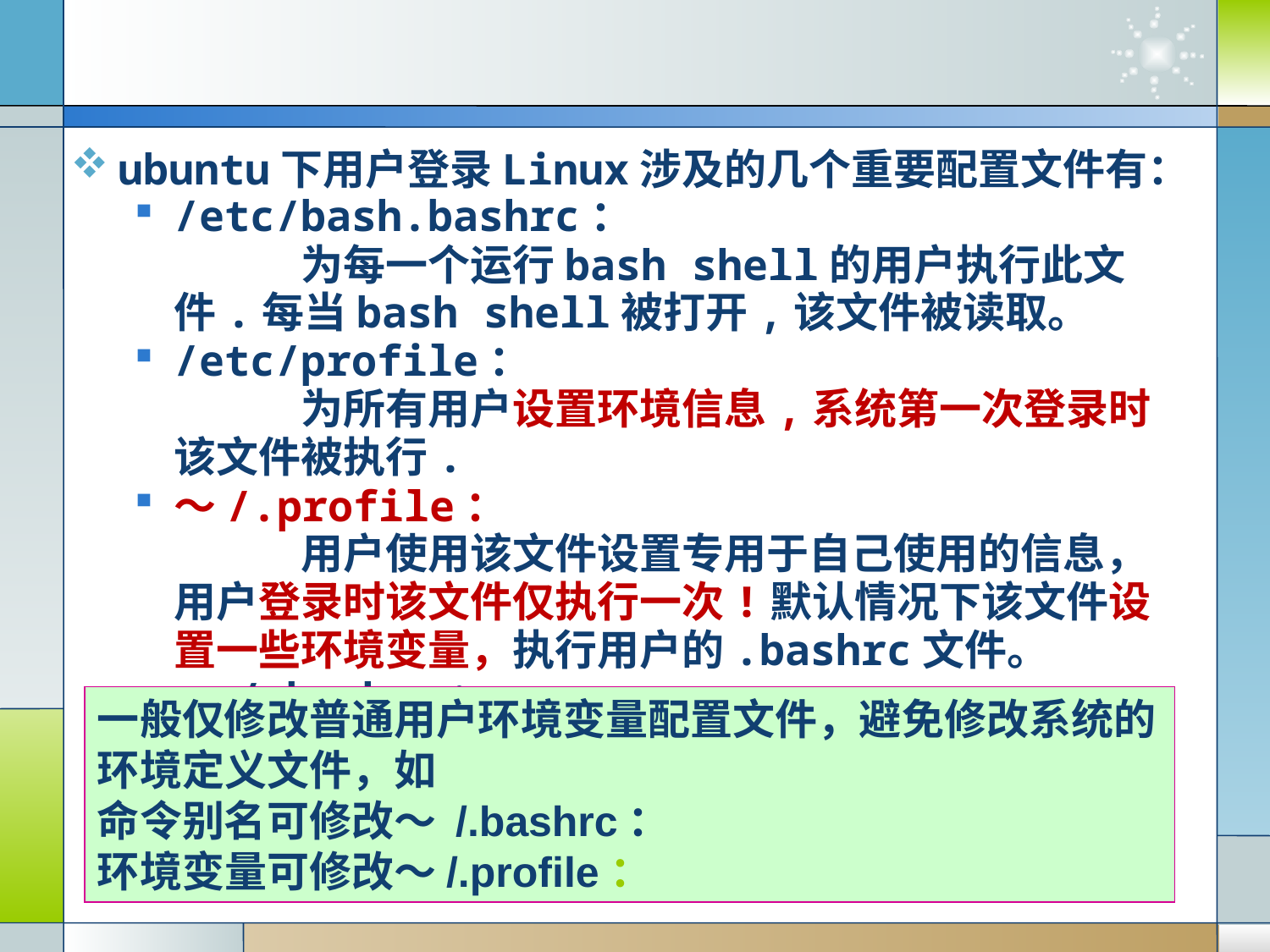

ubuntu下用户登录Linux涉及的几个重要配置文件有：
/etc/bash.bashrc：
		为每一个运行bash shell的用户执行此文件.每当bash shell被打开,该文件被读取。
/etc/profile：
		为所有用户设置环境信息,系统第一次登录时该文件被执行.
～/.profile：
		用户使用该文件设置专用于自己使用的信息，用户登录时该文件仅执行一次!默认情况下该文件设置一些环境变量，执行用户的.bashrc文件。
～ /.bashrc：
		专用于用户的bash shell的bash信息,当用户登录时以及每次打开新的shell时,该该文件被读取。
一般仅修改普通用户环境变量配置文件，避免修改系统的环境定义文件，如
命令别名可修改～ /.bashrc：
环境变量可修改～/.profile：